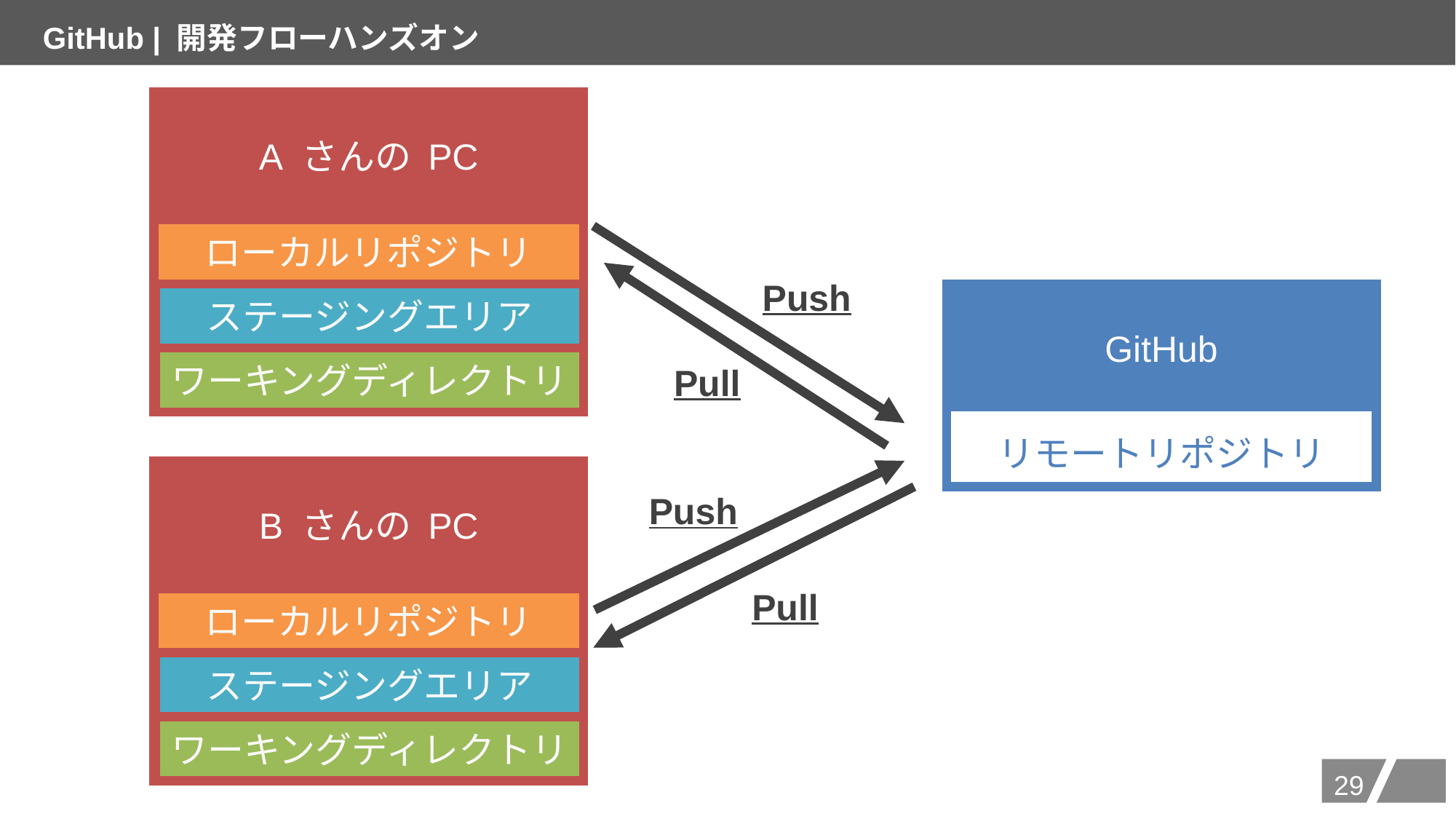

GitHub | 開発フローハンズオン

A さんの PC
ローカルリポジトリ
ステージングエリア
ワーキングディレクトリ
Push

GitHub
リモートリポジトリ
Pull

B さんの PC
ローカルリポジトリ
ステージングエリア
ワーキングディレクトリ
Push
Pull
29